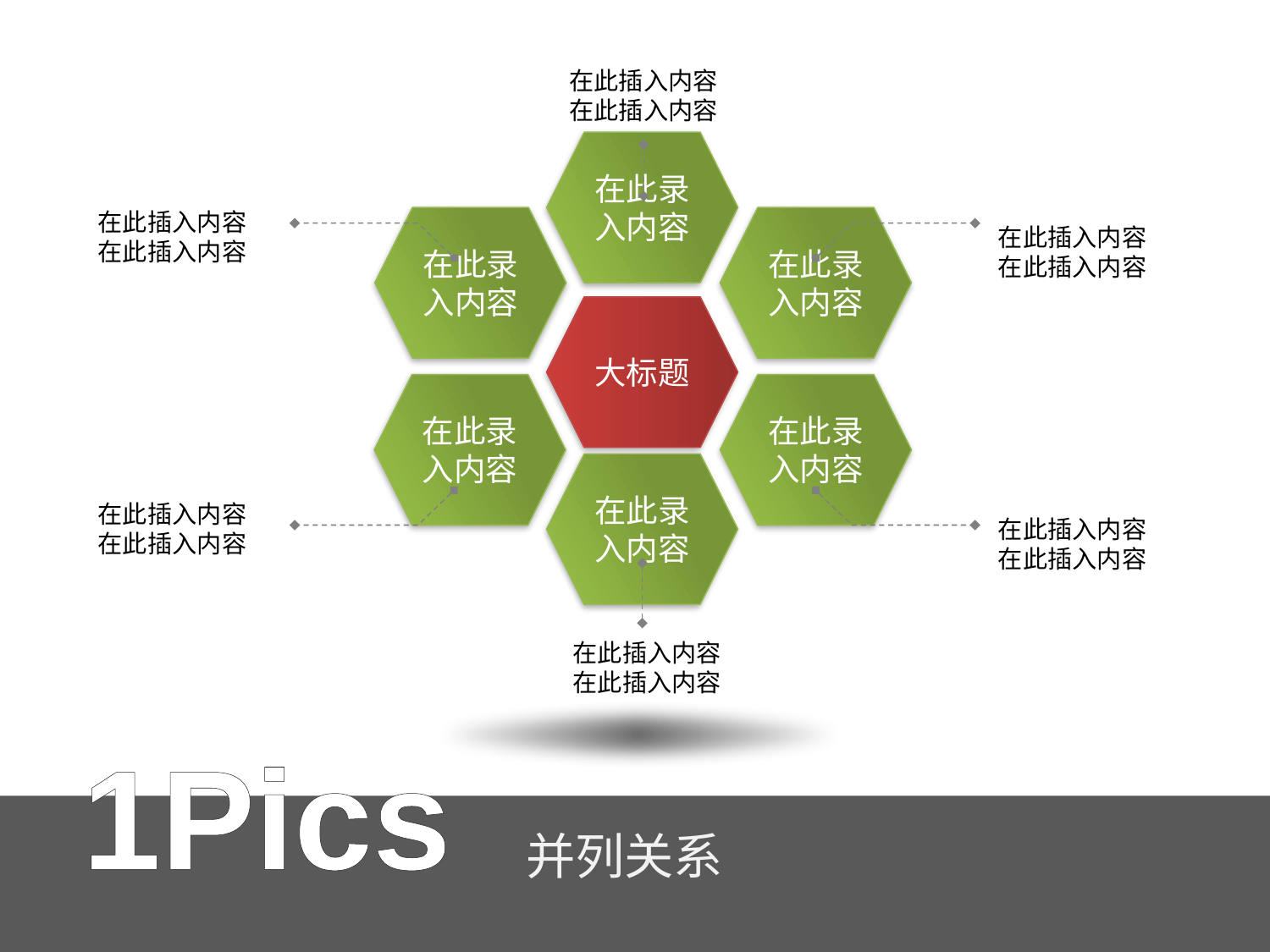

在此插入内容
在此插入内容
在此录入内容
在此录入内容
在此录入内容
大标题
在此录入内容
在此录入内容
在此录入内容
在此插入内容
在此插入内容
在此插入内容
在此插入内容

在此插入内容
在此插入内容
在此插入内容
在此插入内容
在此插入内容
在此插入内容

1Pics

并列关系